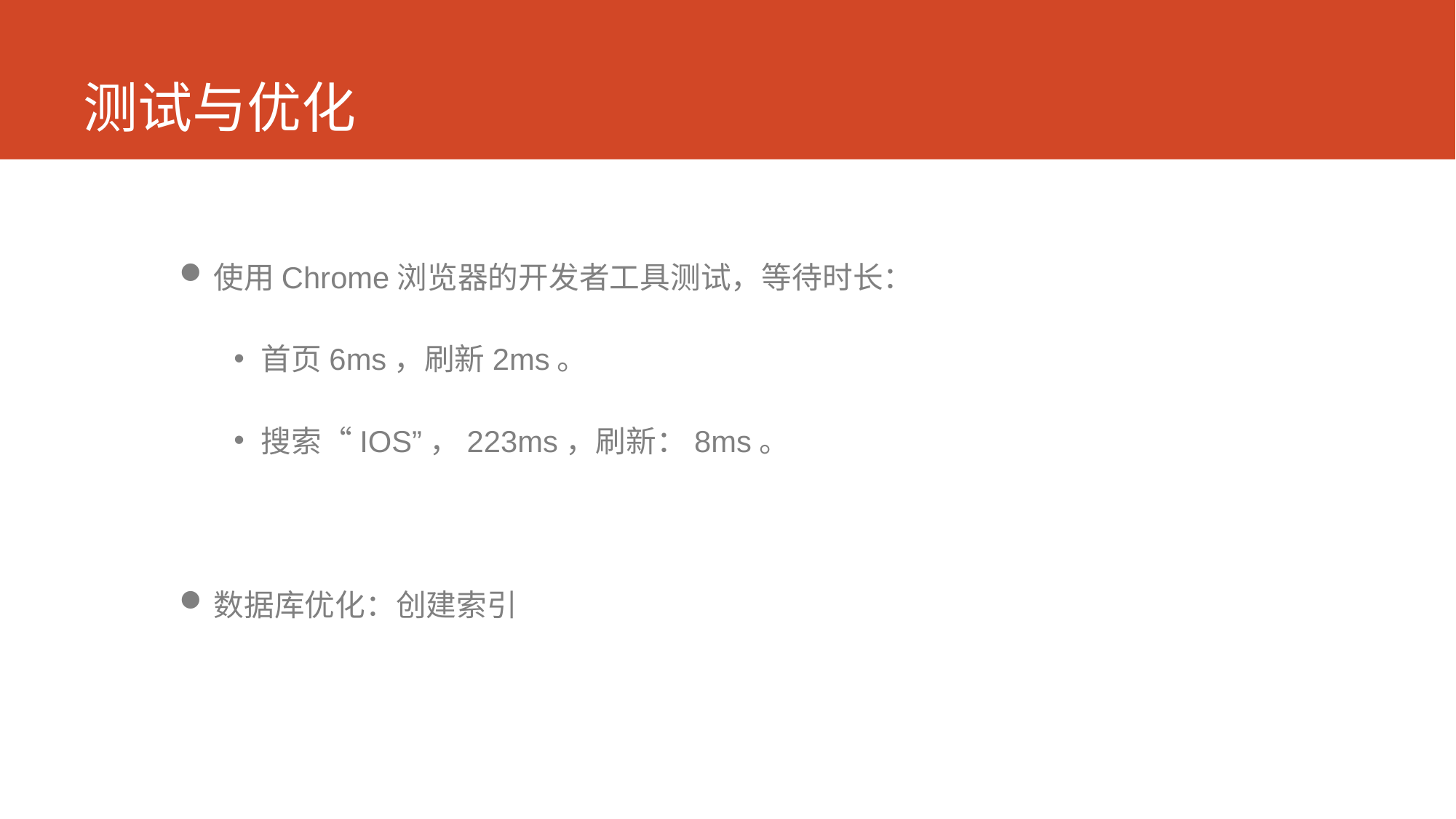

# 测试与优化
使用Chrome浏览器的开发者工具测试，等待时长：
首页6ms，刷新2ms。
搜索“IOS”，223ms，刷新：8ms。

数据库优化：创建索引